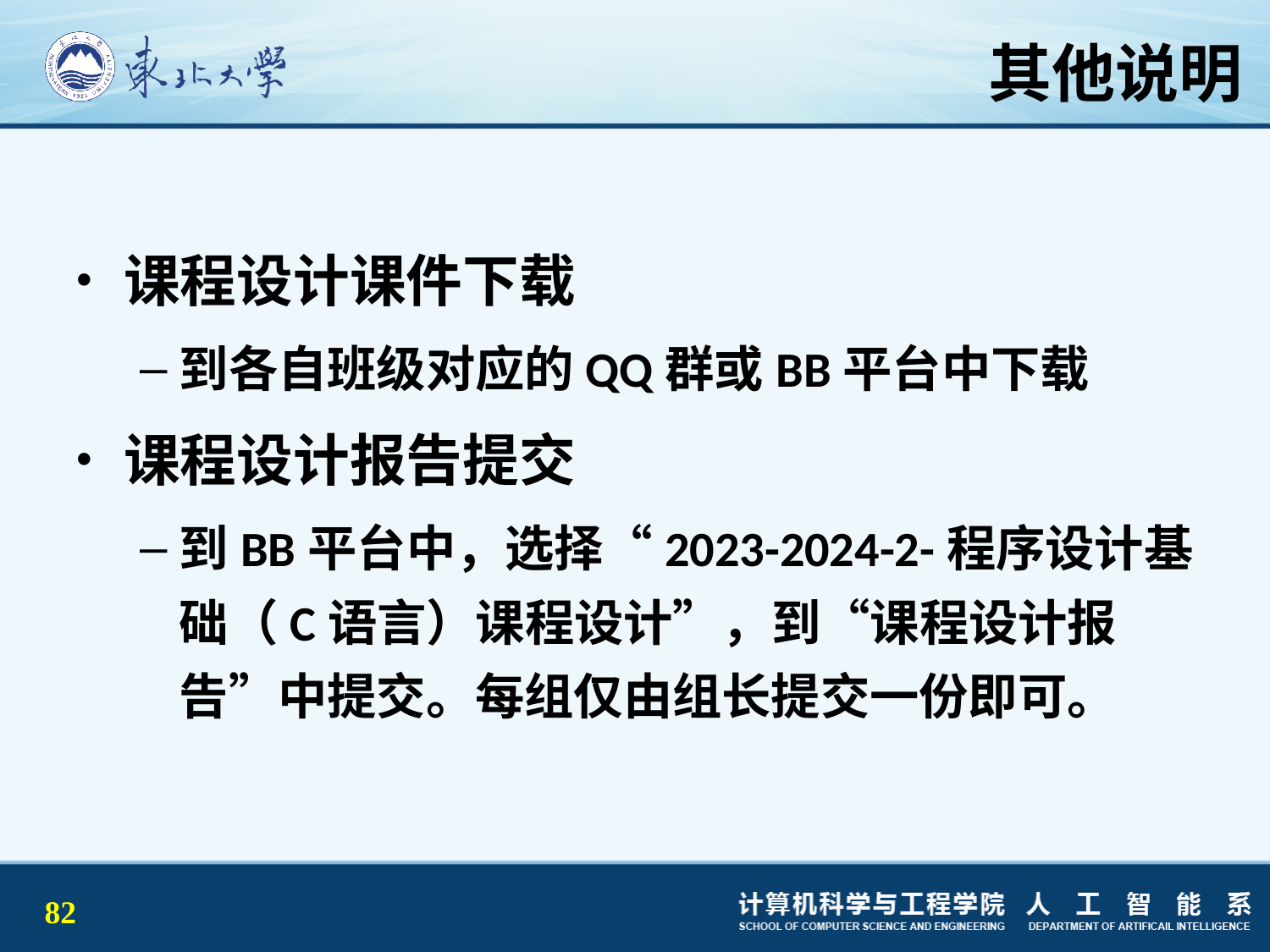

# 其他说明
课程设计课件下载
到各自班级对应的QQ群或BB平台中下载
课程设计报告提交
到BB平台中，选择“2023-2024-2-程序设计基础（C语言）课程设计”，到“课程设计报告”中提交。每组仅由组长提交一份即可。